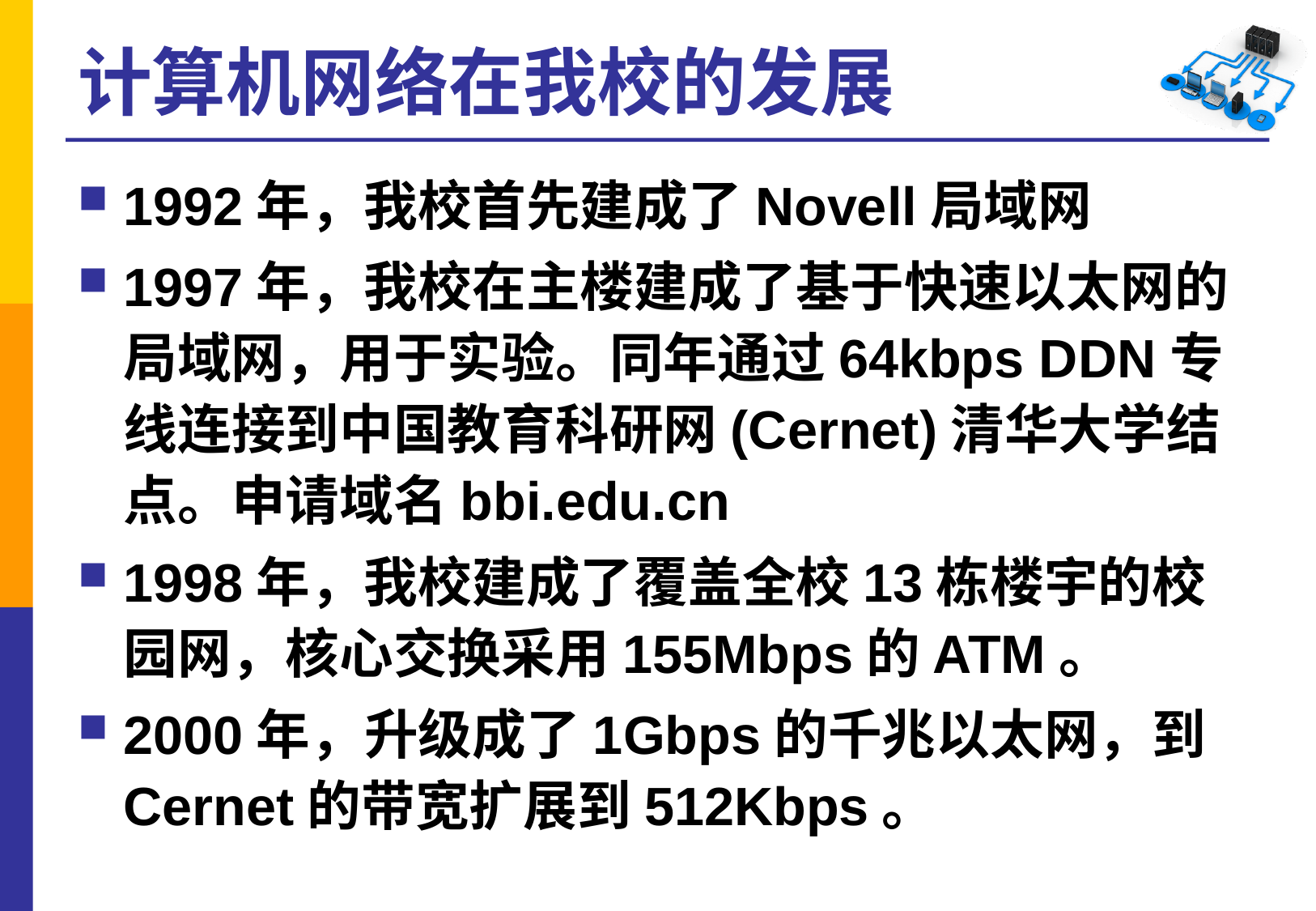

# 计算机网络在我校的发展
1992年，我校首先建成了Novell局域网
1997年，我校在主楼建成了基于快速以太网的局域网，用于实验。同年通过64kbps DDN专线连接到中国教育科研网(Cernet)清华大学结点。申请域名bbi.edu.cn
1998年，我校建成了覆盖全校13栋楼宇的校园网，核心交换采用155Mbps的ATM。
2000年，升级成了1Gbps的千兆以太网，到Cernet的带宽扩展到512Kbps。